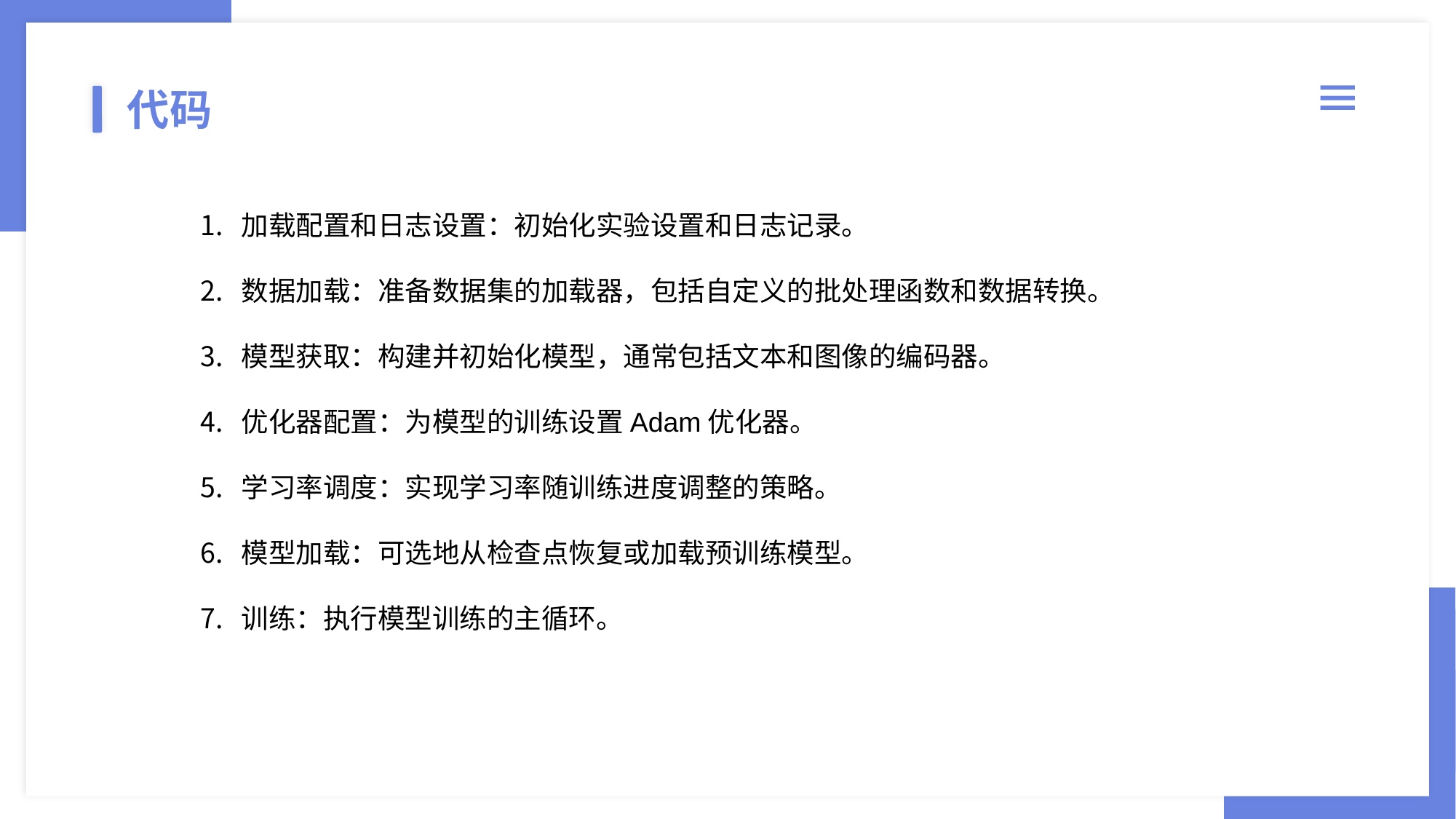

代码

加载配置和日志设置：初始化实验设置和日志记录。

数据加载：准备数据集的加载器，包括自定义的批处理函数和数据转换。

模型获取：构建并初始化模型，通常包括文本和图像的编码器。

优化器配置：为模型的训练设置Adam优化器。

学习率调度：实现学习率随训练进度调整的策略。

模型加载：可选地从检查点恢复或加载预训练模型。

训练：执行模型训练的主循环。